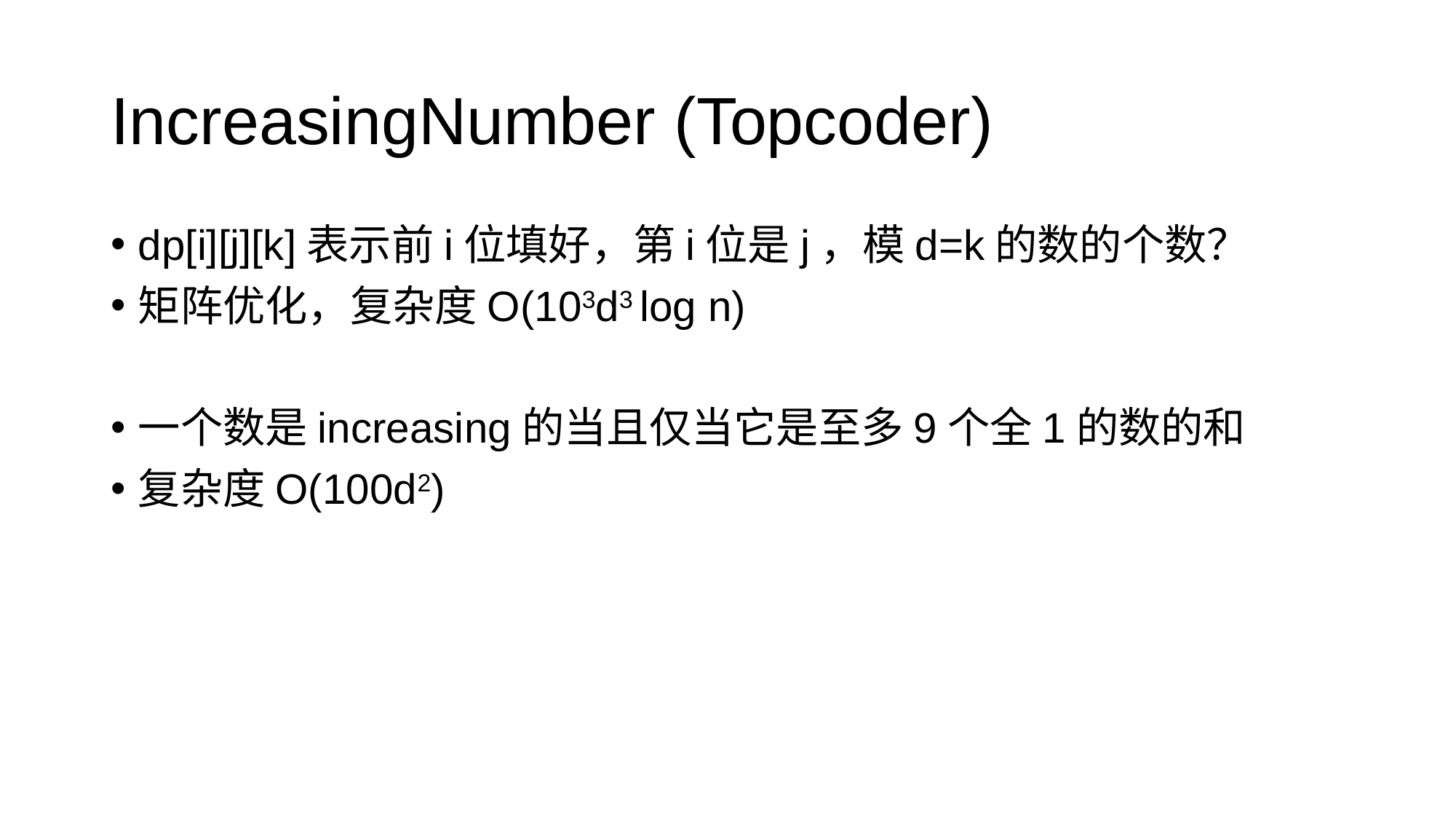

# IncreasingNumber (Topcoder)
dp[i][j][k]表示前i位填好，第i位是j，模d=k的数的个数？
矩阵优化，复杂度O(103d3 log n)

一个数是increasing的当且仅当它是至多9个全1的数的和
复杂度O(100d2)